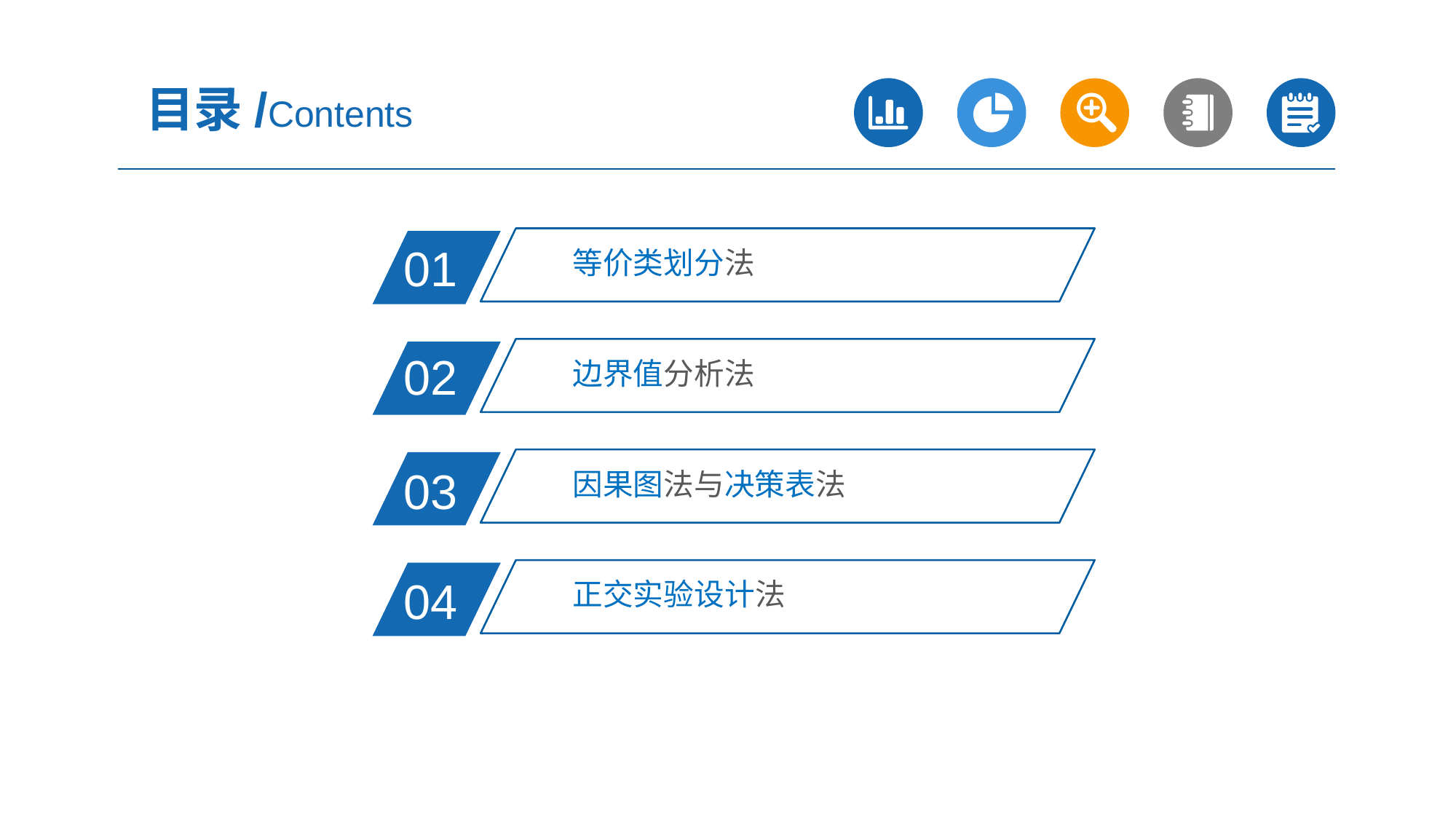

目录/Contents

等价类划分法

01

边界值分析法
02

因果图法与决策表法

03

正交实验设计法

04